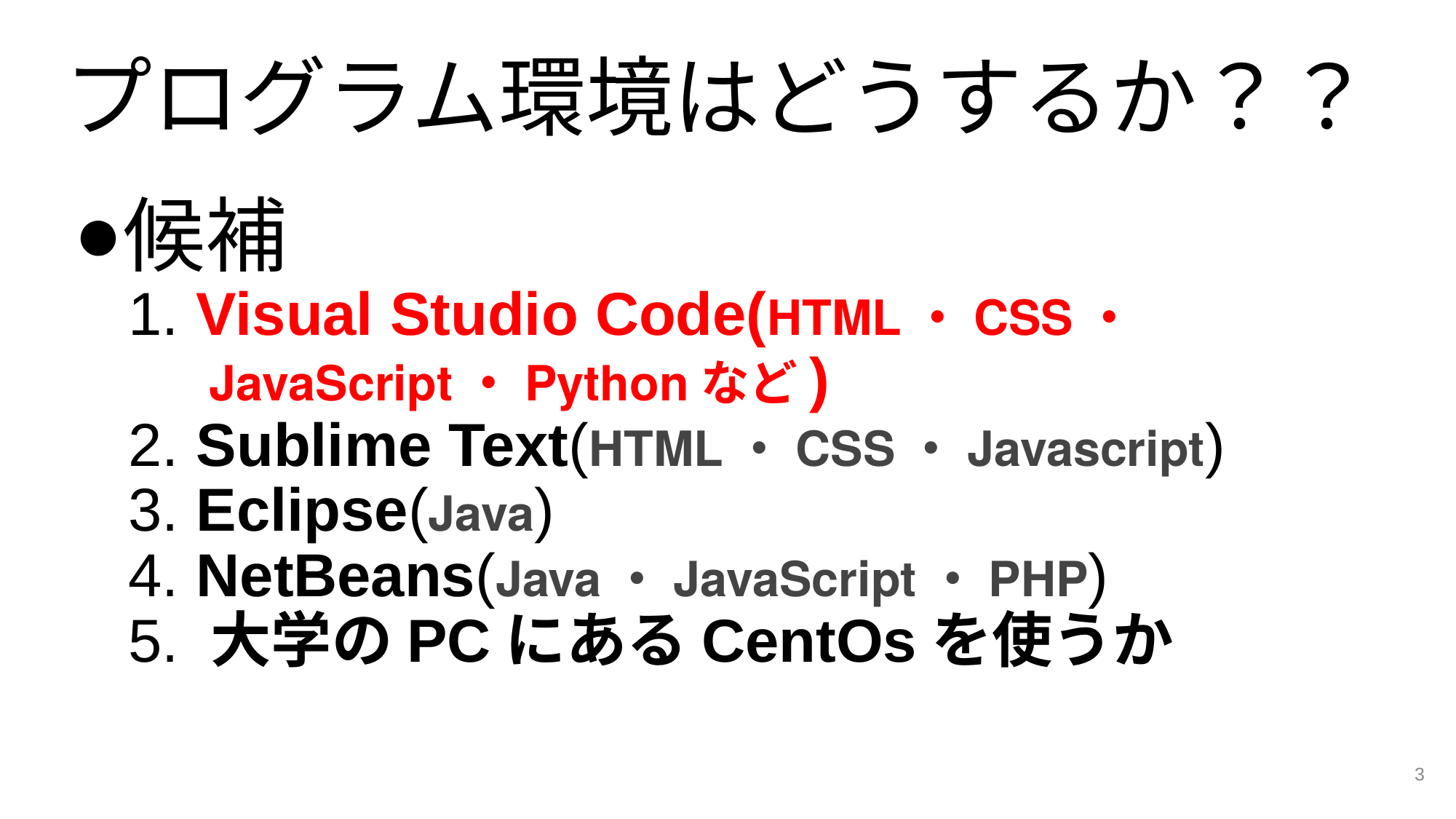

# プログラム環境はどうするか？？
候補
1. Visual Studio Code(HTML・CSS・
      JavaScript・Pythonなど)
2. Sublime Text(HTML・CSS・Javascript)
3. Eclipse(Java)
4. NetBeans(Java・JavaScript・PHP)
5. 大学のPCにあるCentOsを使うか

3